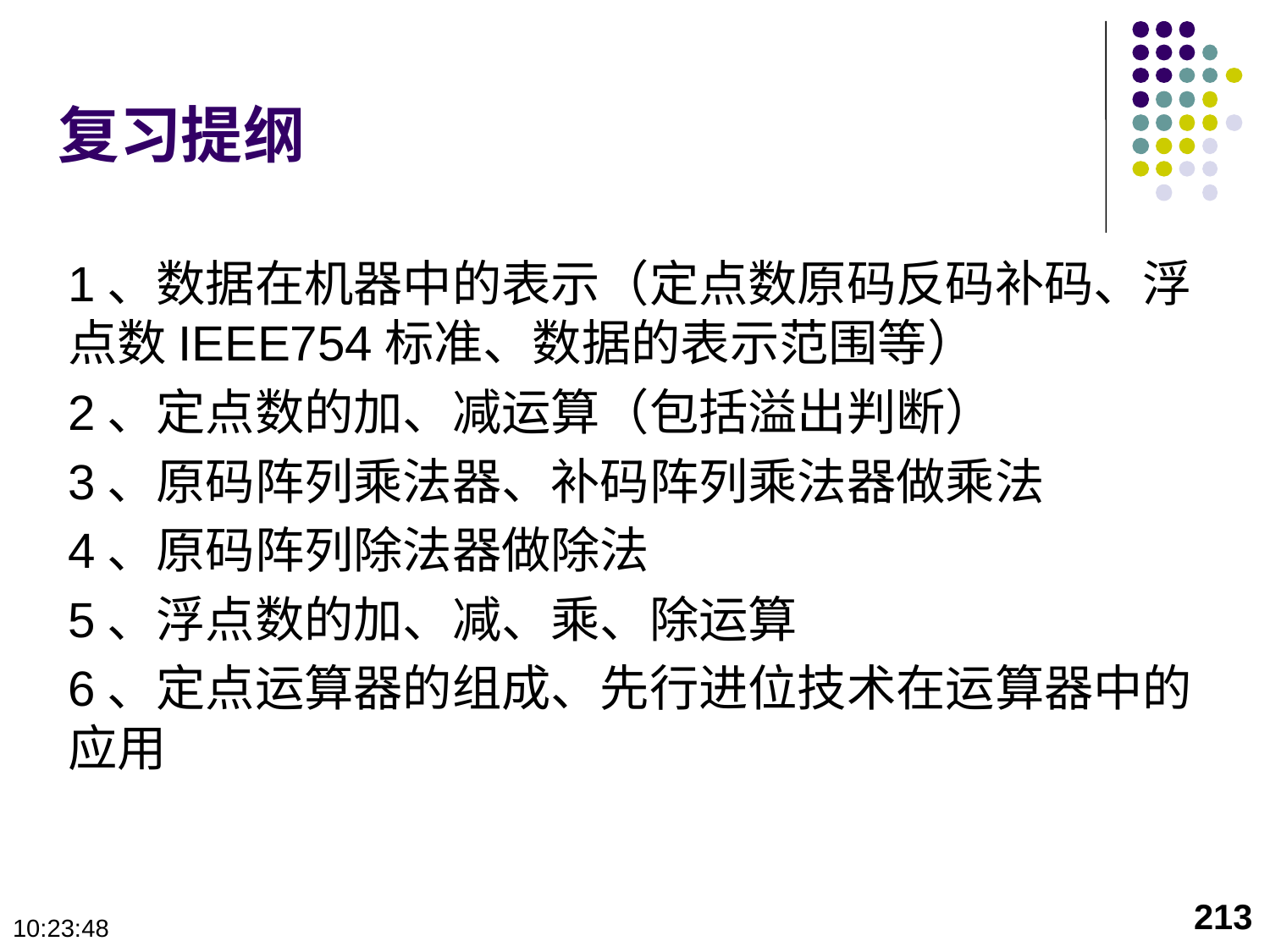

# 复习提纲
1、数据在机器中的表示（定点数原码反码补码、浮点数IEEE754标准、数据的表示范围等）
2、定点数的加、减运算（包括溢出判断）
3、原码阵列乘法器、补码阵列乘法器做乘法
4、原码阵列除法器做除法
5、浮点数的加、减、乘、除运算
6、定点运算器的组成、先行进位技术在运算器中的应用
213
10:23:48